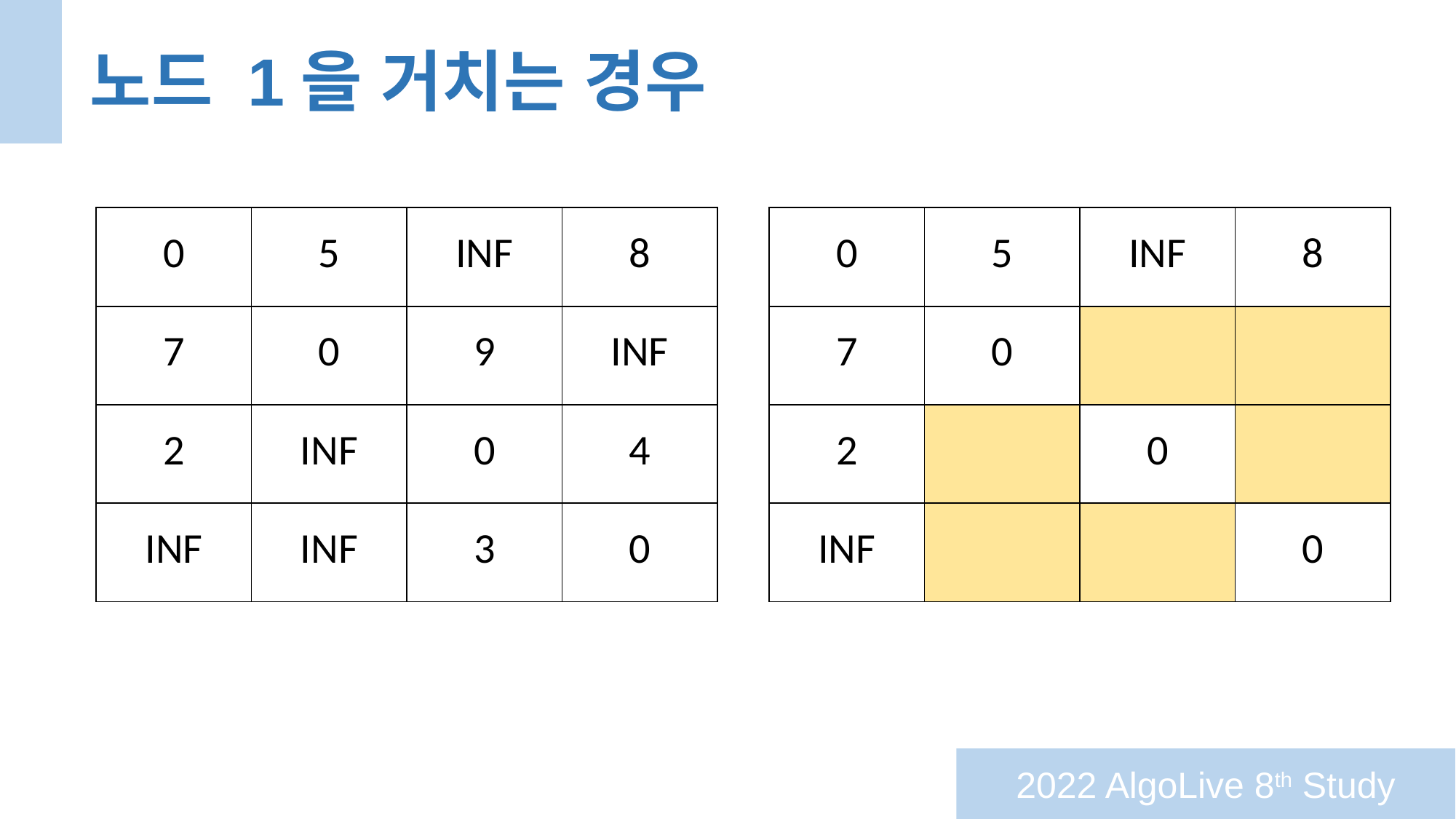

노드 1을 거치는 경우
| 0 | 5 | INF | 8 |
| --- | --- | --- | --- |
| 7 | 0 | 9 | INF |
| 2 | INF | 0 | 4 |
| INF | INF | 3 | 0 |
| 0 | 5 | INF | 8 |
| --- | --- | --- | --- |
| 7 | 0 |  |  |
| 2 |  | 0 |  |
| INF |  |  | 0 |